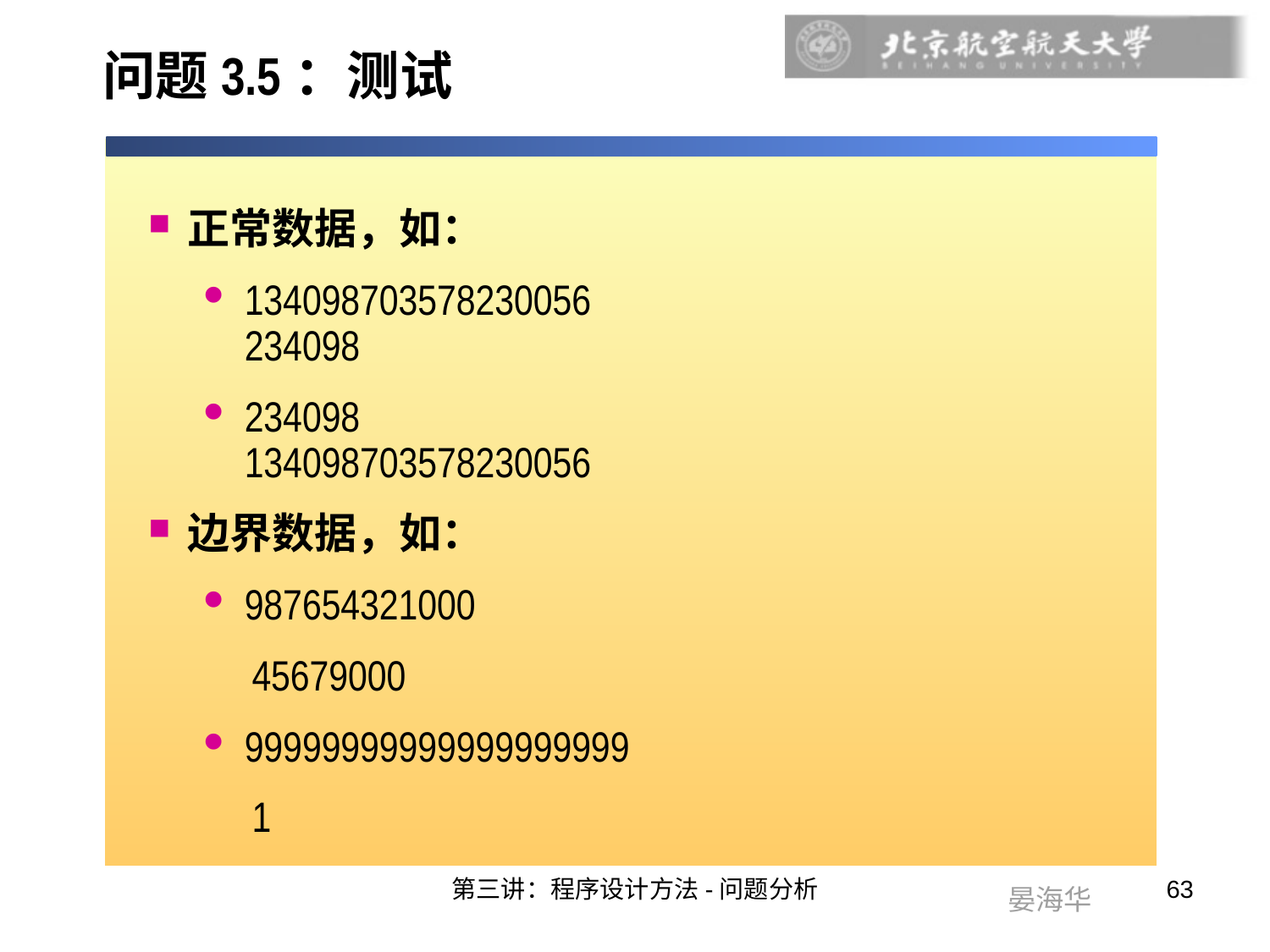

# 问题3.5：测试
正常数据，如：
134098703578230056
234098
234098
134098703578230056
边界数据，如：
987654321000
     45679000
99999999999999999999
     1
第三讲：程序设计方法-问题分析
63